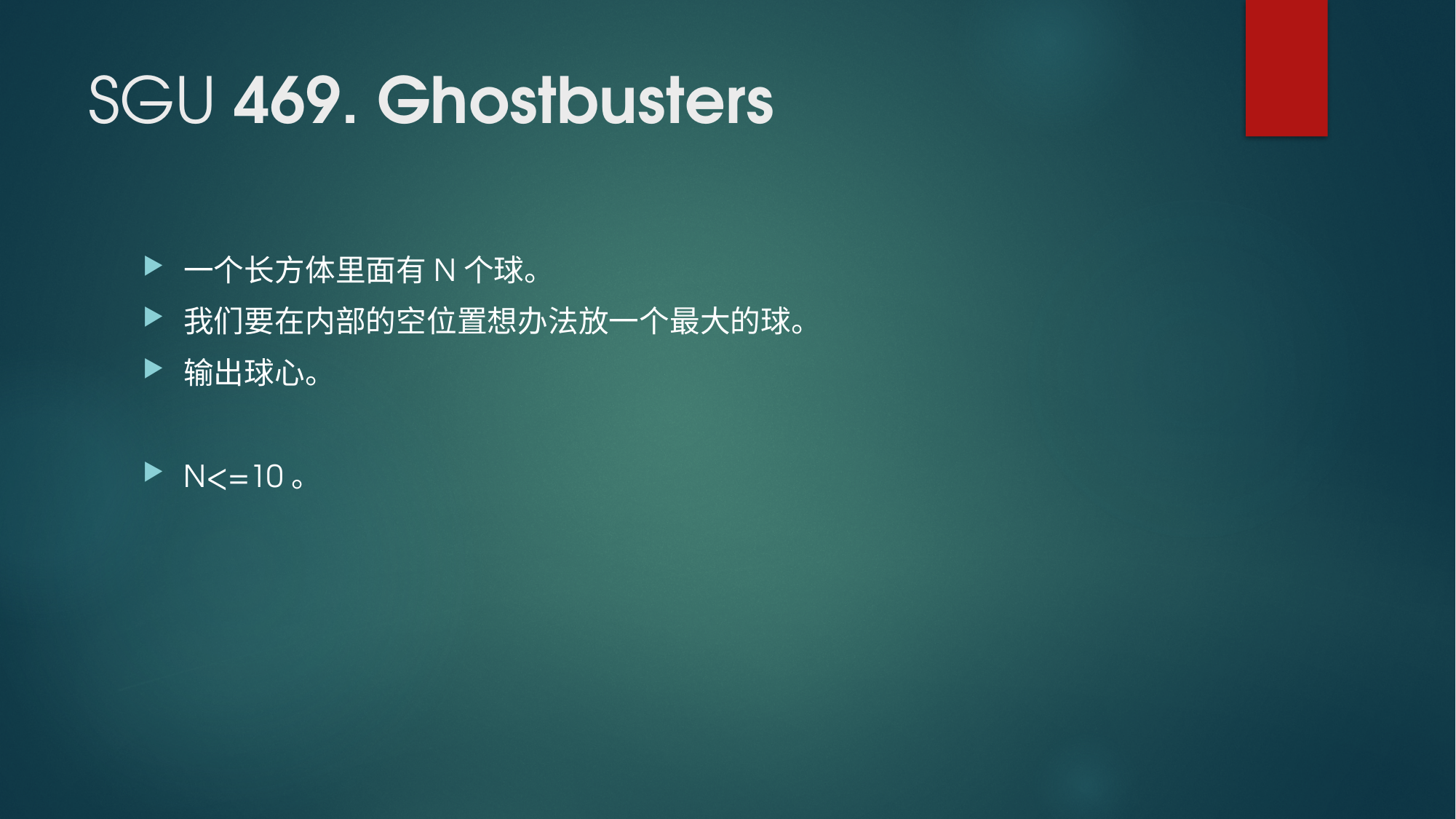

# SGU 469. Ghostbusters
一个长方体里面有N个球。
我们要在内部的空位置想办法放一个最大的球。
输出球心。

N<=10。